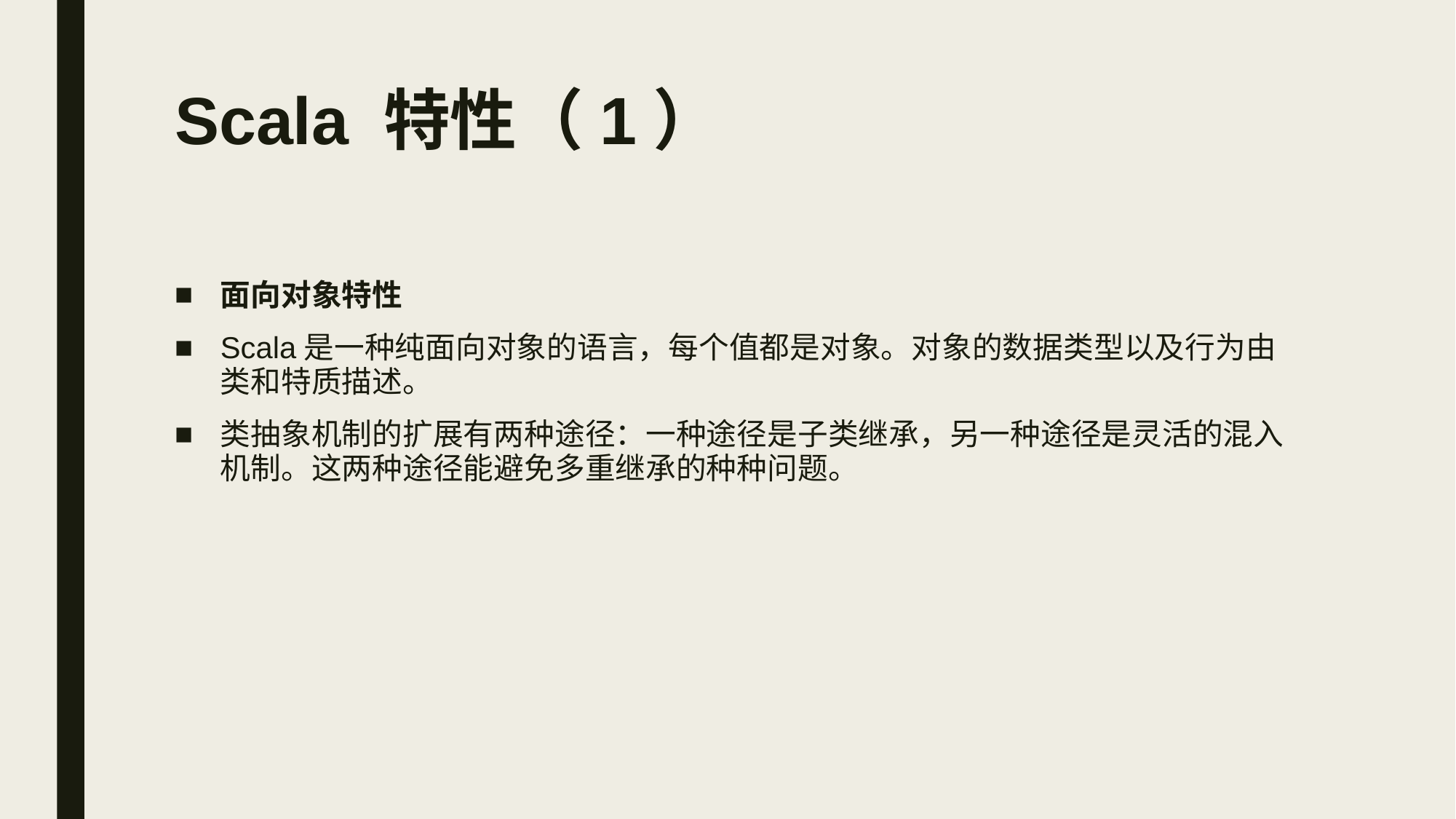

# Scala 特性（1）
面向对象特性
Scala是一种纯面向对象的语言，每个值都是对象。对象的数据类型以及行为由类和特质描述。
类抽象机制的扩展有两种途径：一种途径是子类继承，另一种途径是灵活的混入机制。这两种途径能避免多重继承的种种问题。